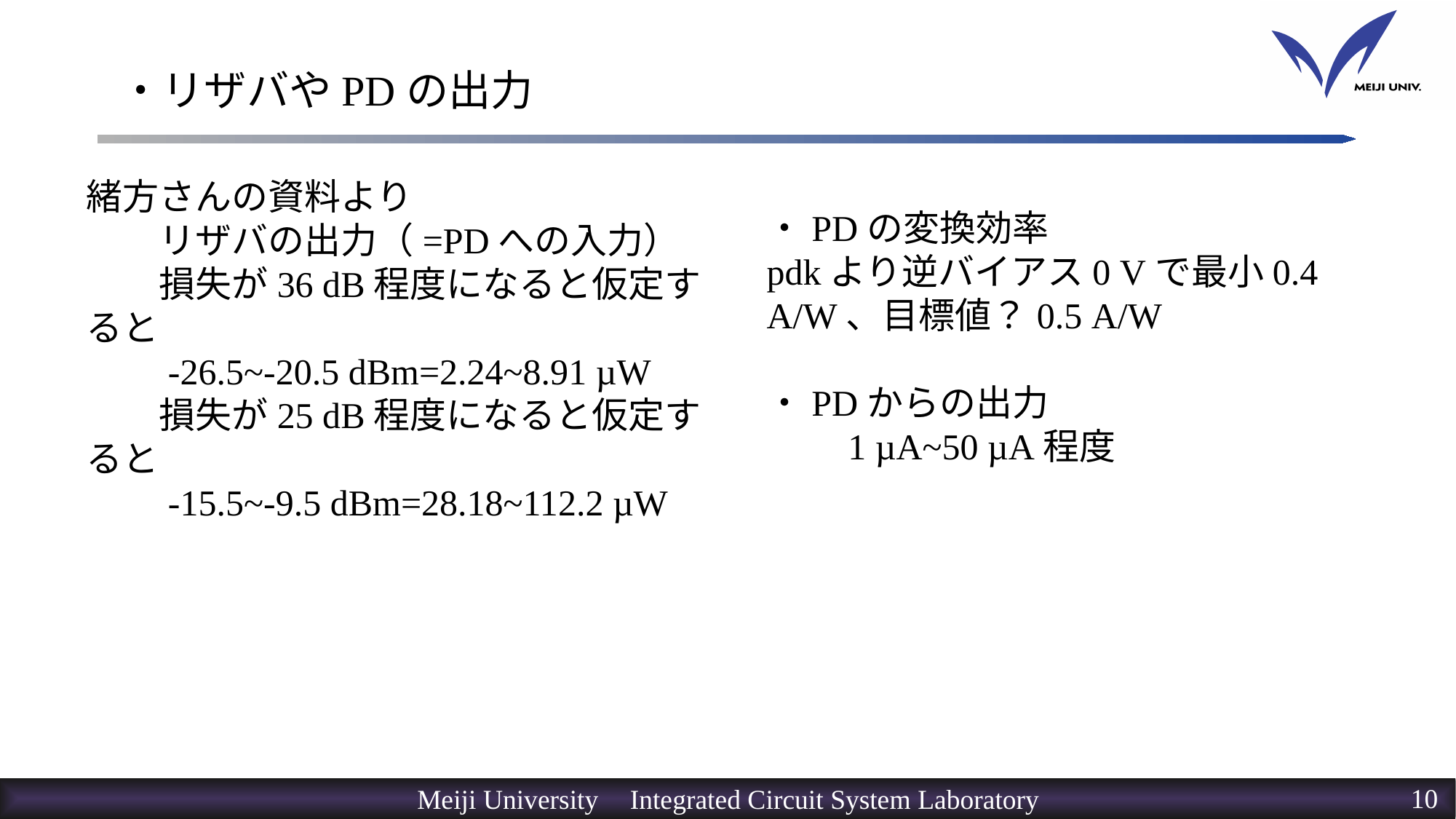

# ・リザバやPDの出力

・PDの変換効率
pdkより逆バイアス0 Vで最小0.4 A/W、目標値？0.5 A/W

・PDからの出力
　　1 µA~50 µA程度

緒方さんの資料より
　　リザバの出力（=PDへの入力）
　　損失が36 dB程度になると仮定すると
　　-26.5~-20.5 dBm=2.24~8.91 µW
　　損失が25 dB程度になると仮定すると
　　-15.5~-9.5 dBm=28.18~112.2 µW